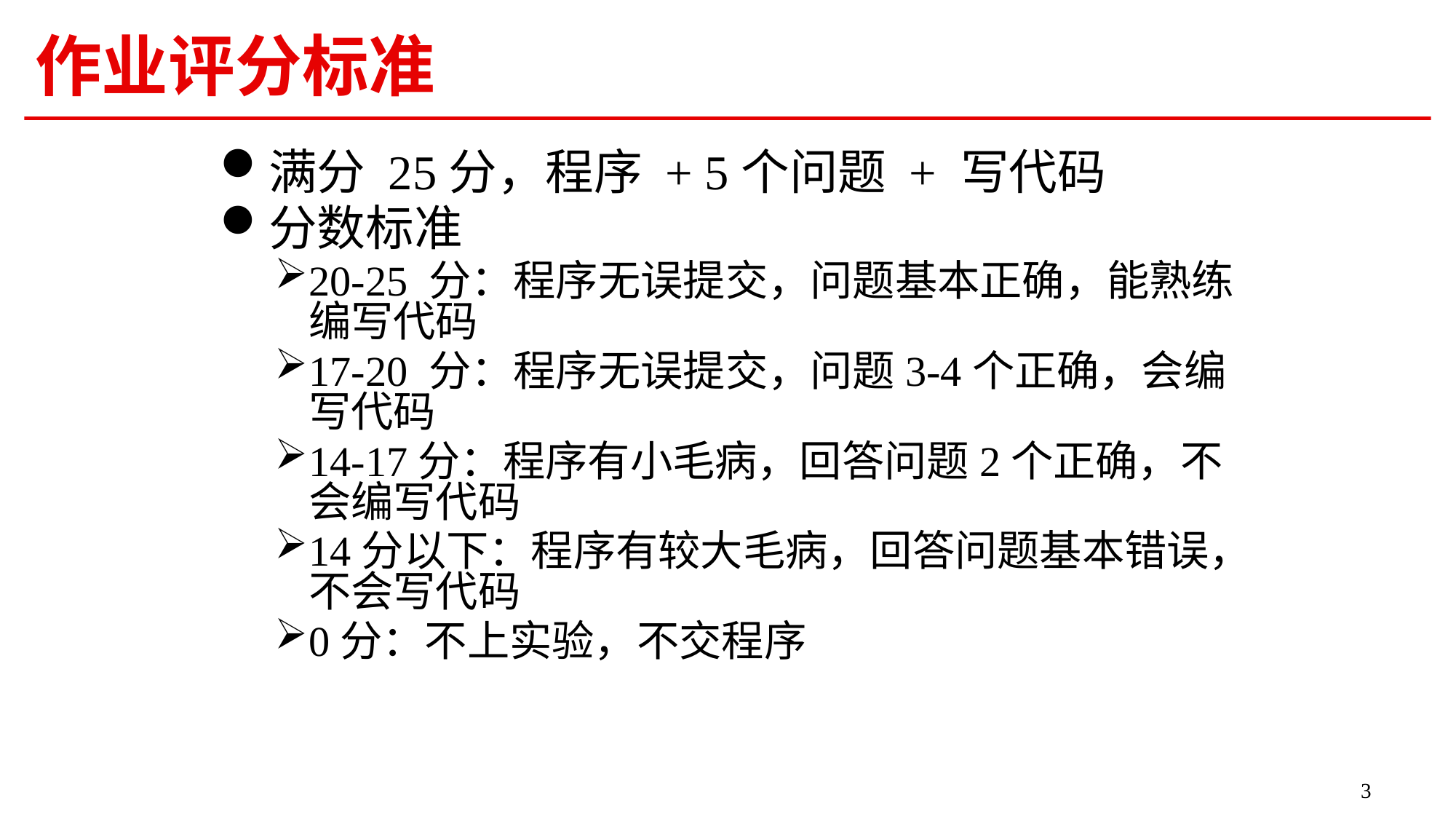

# 作业评分标准
满分 25分，程序 + 5个问题 + 写代码
分数标准
20-25 分：程序无误提交，问题基本正确，能熟练编写代码
17-20 分：程序无误提交，问题3-4个正确，会编写代码
14-17分：程序有小毛病，回答问题2个正确，不会编写代码
14分以下：程序有较大毛病，回答问题基本错误，不会写代码
0分：不上实验，不交程序

3